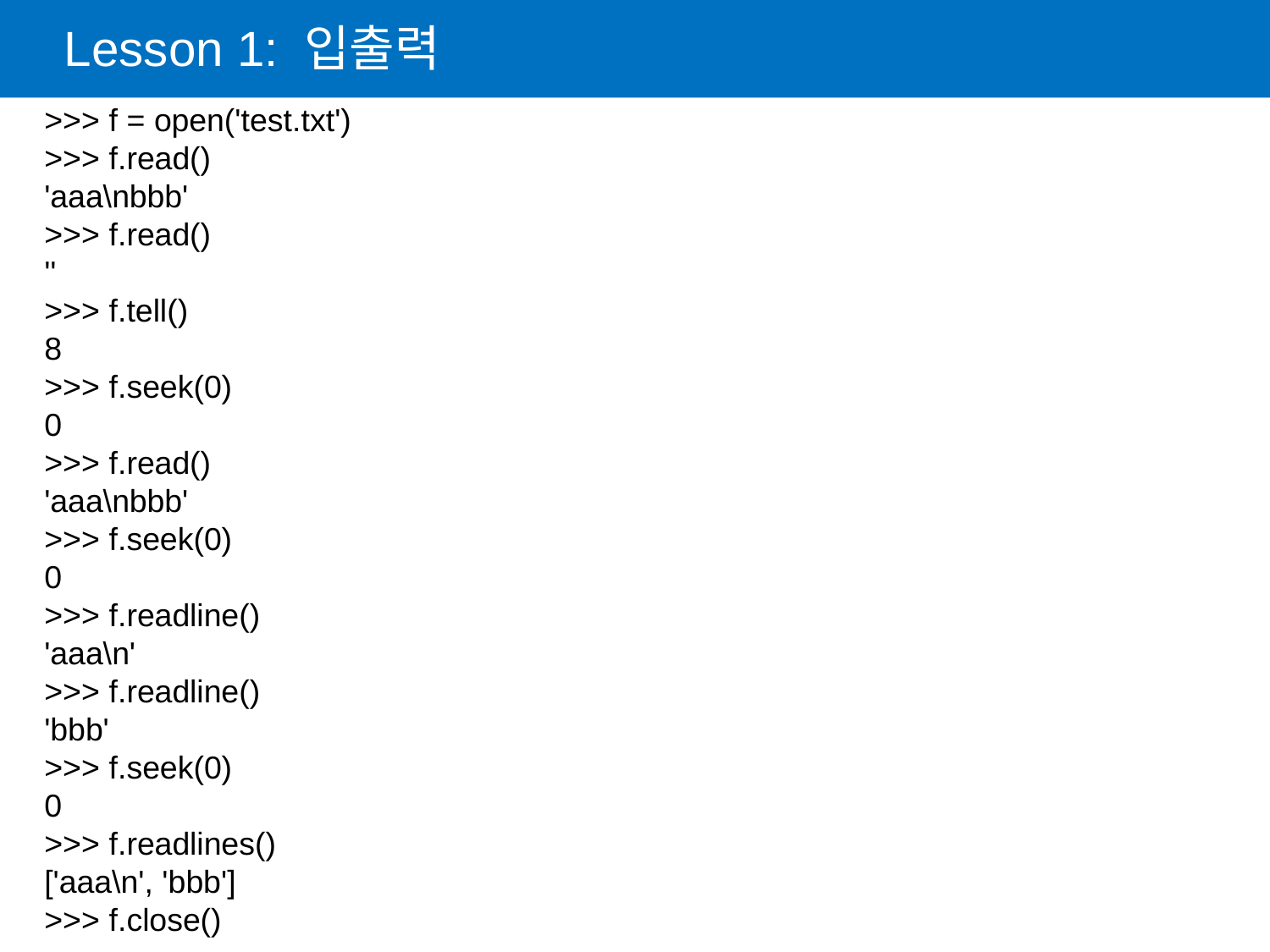

# Lesson 1: 입출력
>>> f = open('test.txt')
>>> f.read()
'aaa\nbbb'
>>> f.read()
''
>>> f.tell()
8
>>> f.seek(0)
0
>>> f.read()
'aaa\nbbb'
>>> f.seek(0)
0
>>> f.readline()
'aaa\n'
>>> f.readline()
'bbb'
>>> f.seek(0)
0
>>> f.readlines()
['aaa\n', 'bbb']
>>> f.close()